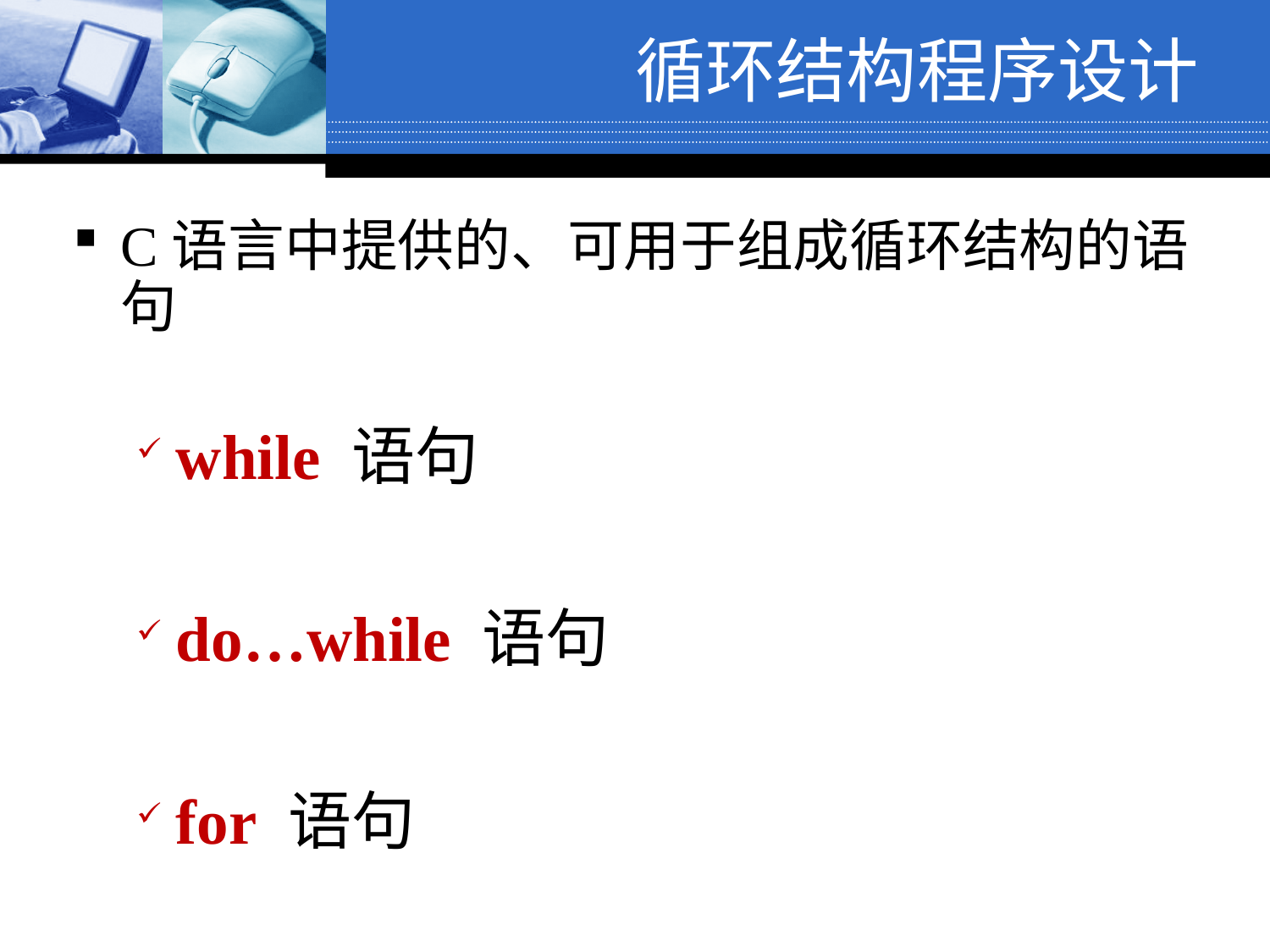

# 循环结构程序设计
C语言中提供的、可用于组成循环结构的语句

while 语句

do…while 语句

for 语句